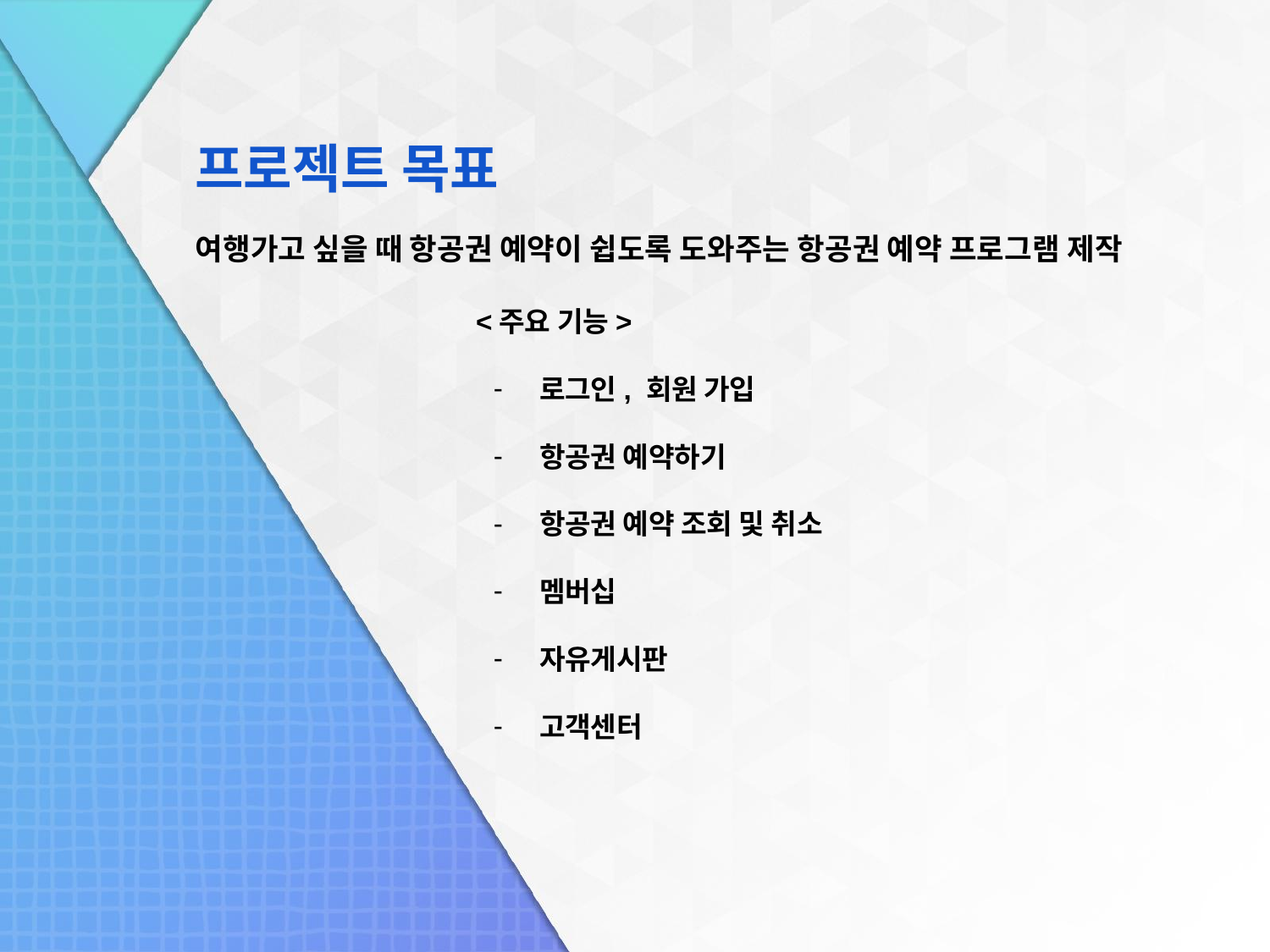

프로젝트 목표
여행가고 싶을 때 항공권 예약이 쉽도록 도와주는 항공권 예약 프로그램 제작
<주요 기능>

로그인, 회원 가입

항공권 예약하기

항공권 예약 조회 및 취소

멤버십

자유게시판

고객센터